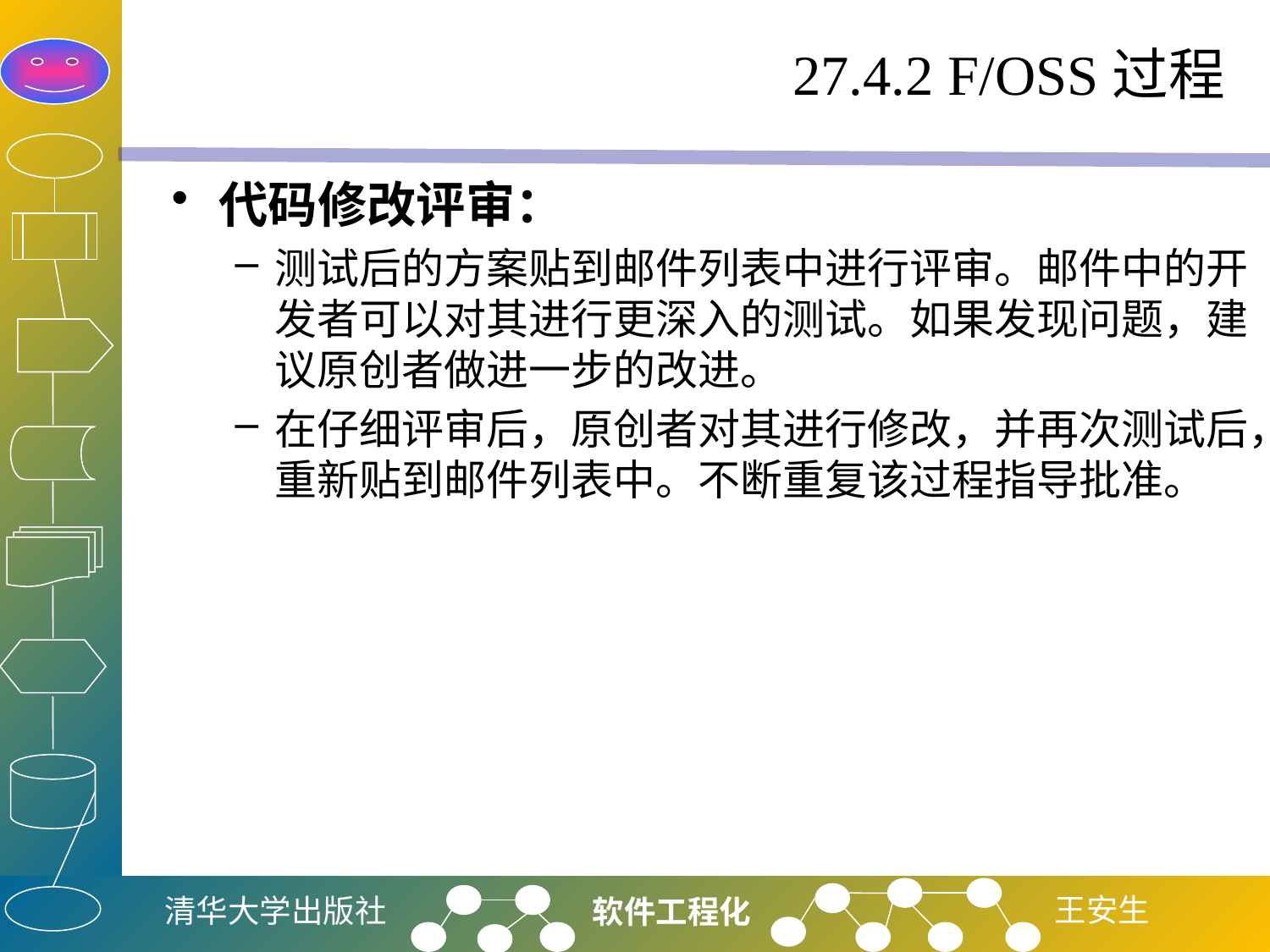

# 27.4.2 F/OSS过程
代码修改评审：
测试后的方案贴到邮件列表中进行评审。邮件中的开发者可以对其进行更深入的测试。如果发现问题，建议原创者做进一步的改进。
在仔细评审后，原创者对其进行修改，并再次测试后，重新贴到邮件列表中。不断重复该过程指导批准。